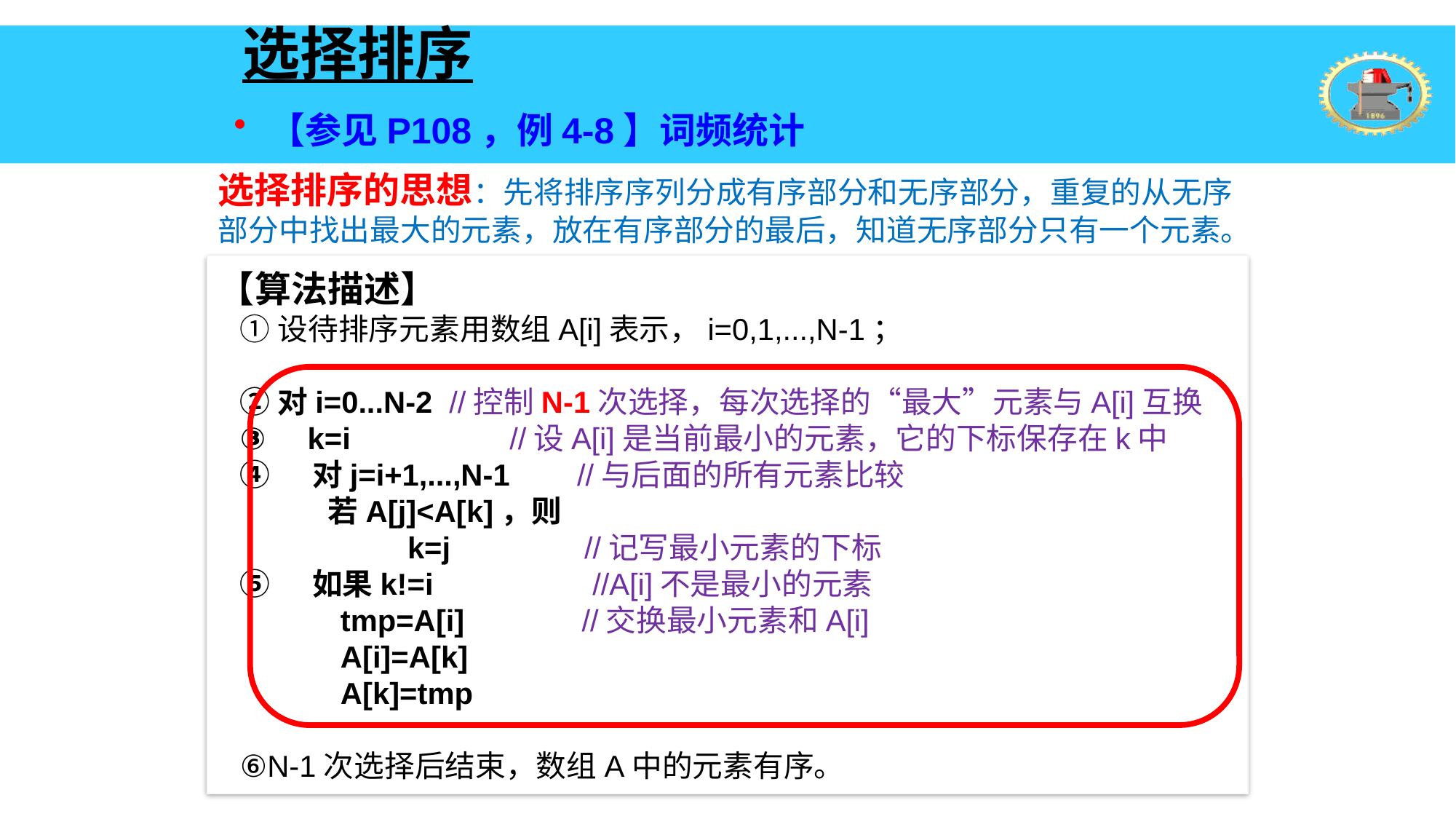

# 选择排序
【参见P108，例4-8】词频统计
选择排序的思想：先将排序序列分成有序部分和无序部分，重复的从无序部分中找出最大的元素，放在有序部分的最后，知道无序部分只有一个元素。
【算法描述】
①设待排序元素用数组A[i]表示，i=0,1,...,N-1；

②对i=0...N-2  //控制N-1次选择，每次选择的“最大”元素与A[i]互换
③     k=i                   //设A[i]是当前最小的元素，它的下标保存在k中
④     对j=i+1,...,N-1        //与后面的所有元素比较
            若A[j]<A[k]，则
                    k=j                //记写最小元素的下标
⑤     如果k!=i                   //A[i]不是最小的元素
            tmp=A[i]              //交换最小元素和A[i]
            A[i]=A[k]
            A[k]=tmp

⑥N-1次选择后结束，数组A中的元素有序。